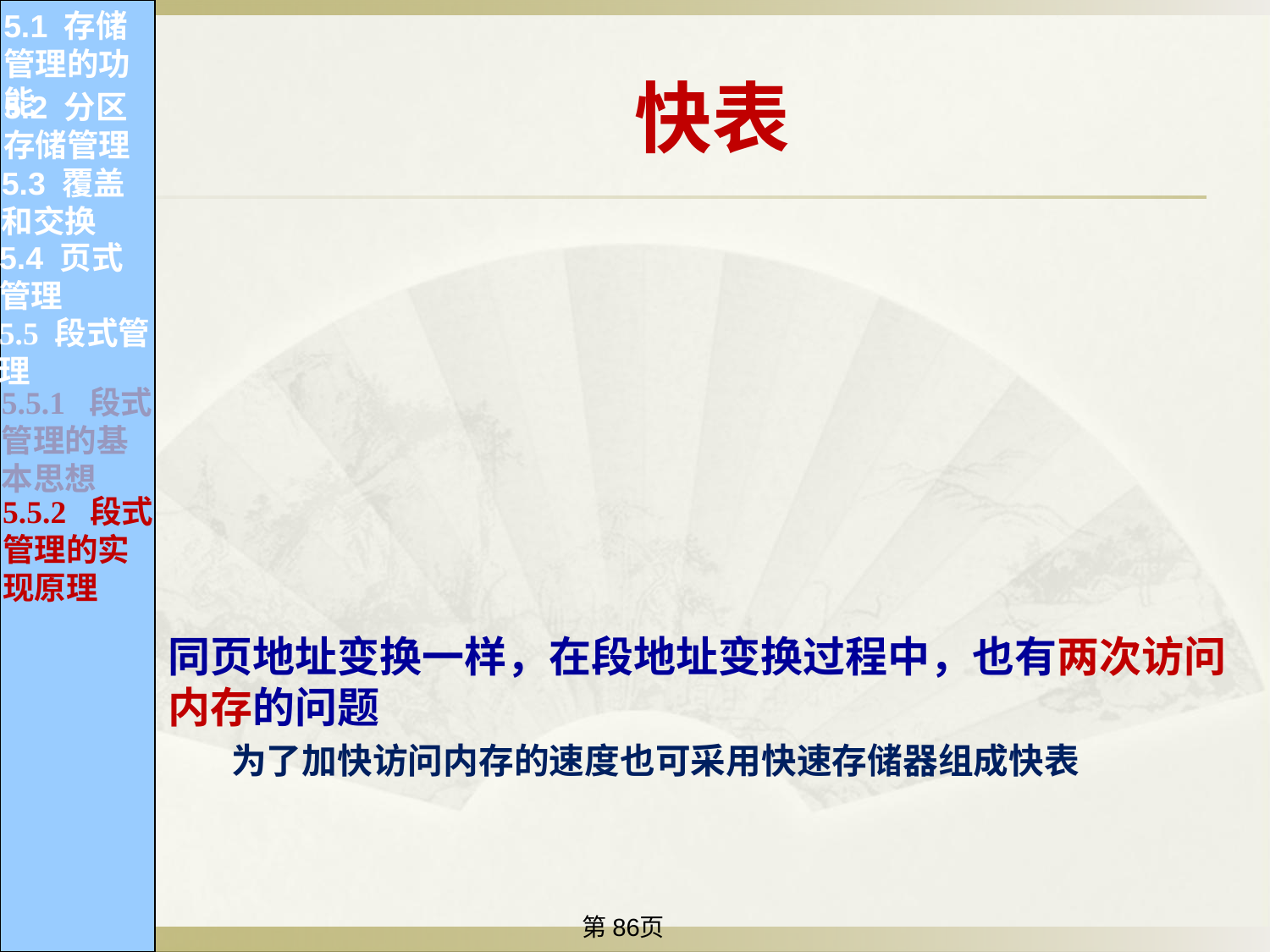

5.1 存储管理的功能
快表
5.2 分区存储管理
5.3 覆盖和交换
同页地址变换一样，在段地址变换过程中，也有两次访问内存的问题
为了加快访问内存的速度也可采用快速存储器组成快表

5.4 页式管理
5.5 段式管理
5.5.1  段式管理的基本思想
5.5.2  段式管理的实现原理